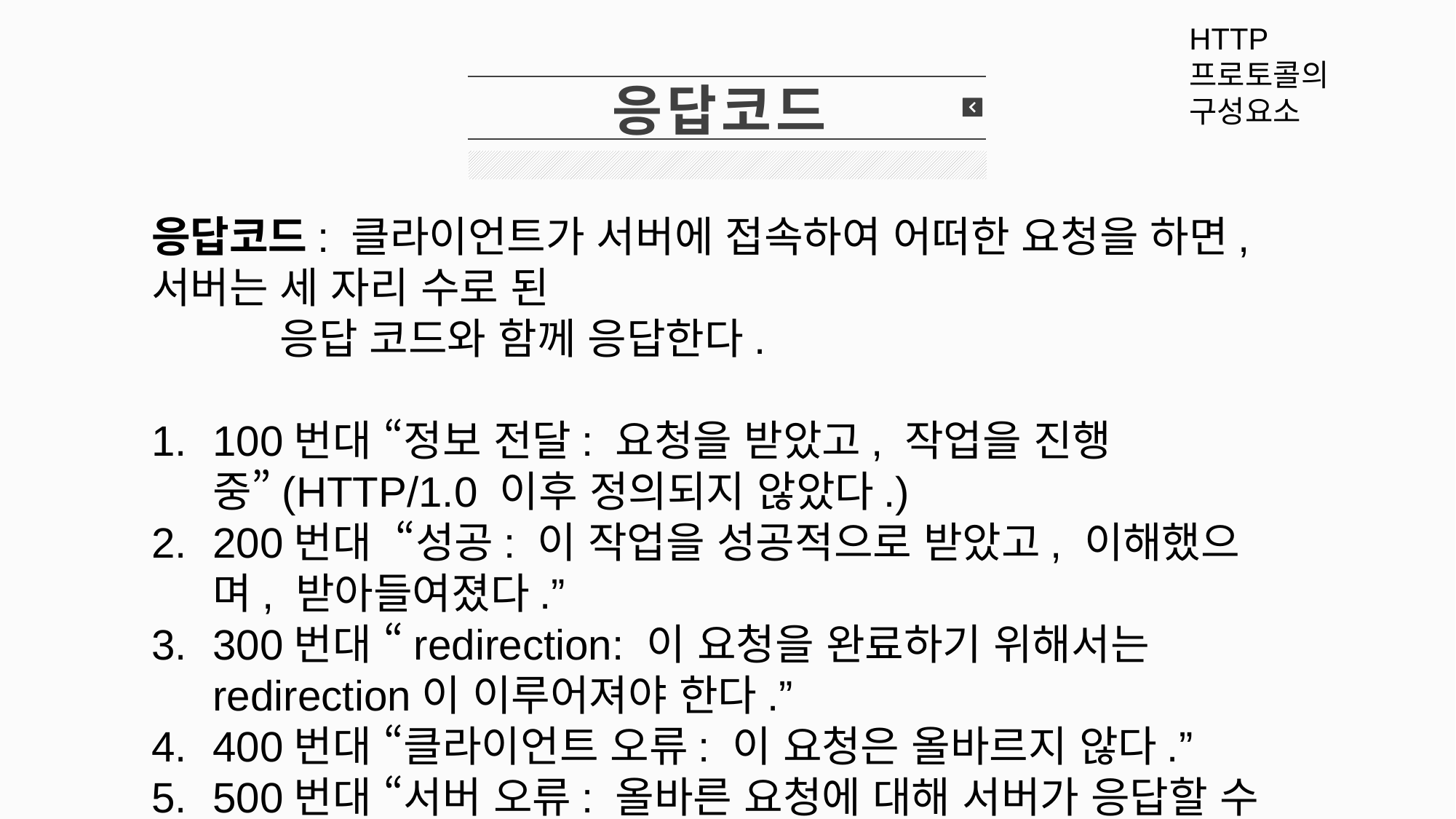

HTTP 프로토콜의 구성요소
응답코드

응답코드: 클라이언트가 서버에 접속하여 어떠한 요청을 하면, 서버는 세 자리 수로 된
          응답 코드와 함께 응답한다.

100번대 “정보 전달: 요청을 받았고, 작업을 진행 중”(HTTP/1.0 이후 정의되지 않았다.)
200번대  “성공: 이 작업을 성공적으로 받았고, 이해했으며, 받아들여졌다.”
300번대 “redirection: 이 요청을 완료하기 위해서는 redirection이 이루어져야 한다.”
400번대 “클라이언트 오류: 이 요청은 올바르지 않다.”
500번대 “서버 오류: 올바른 요청에 대해 서버가 응답할 수 없다”